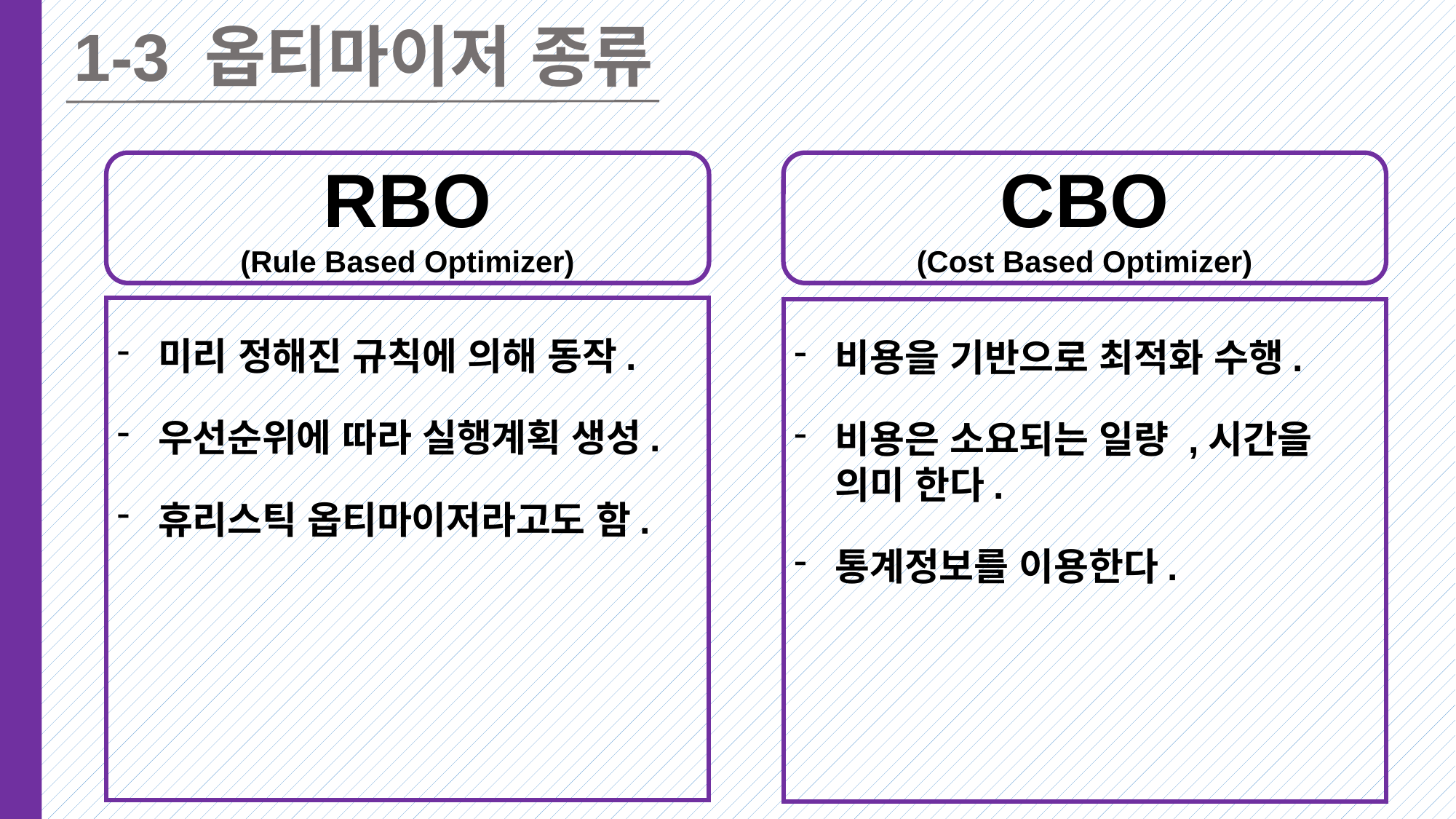

1-3 옵티마이저 종류
RBO
(Rule Based Optimizer)
CBO
(Cost Based Optimizer)
미리 정해진 규칙에 의해 동작.
우선순위에 따라 실행계획 생성.
휴리스틱 옵티마이저라고도 함.

비용을 기반으로 최적화 수행.
비용은 소요되는 일량 ,시간을 의미 한다.
통계정보를 이용한다.